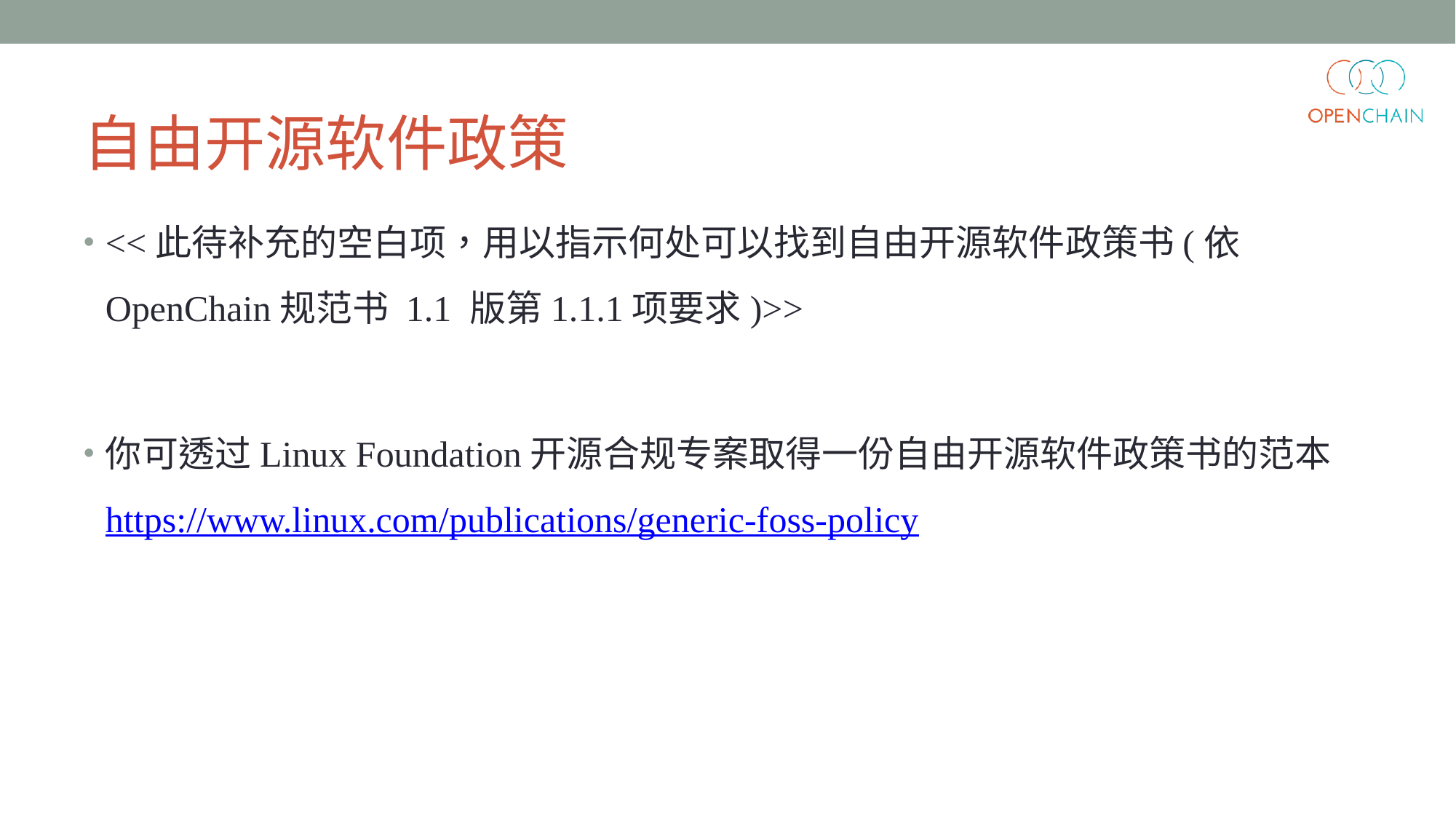

# 自由开源软件政策
<<此待补充的空白项，用以指示何处可以找到自由开源软件政策书(依OpenChain规范书 1.1 版第1.1.1项要求)>>

你可透过Linux Foundation开源合规专案取得一份自由开源软件政策书的范本 https://www.linux.com/publications/generic-foss-policy